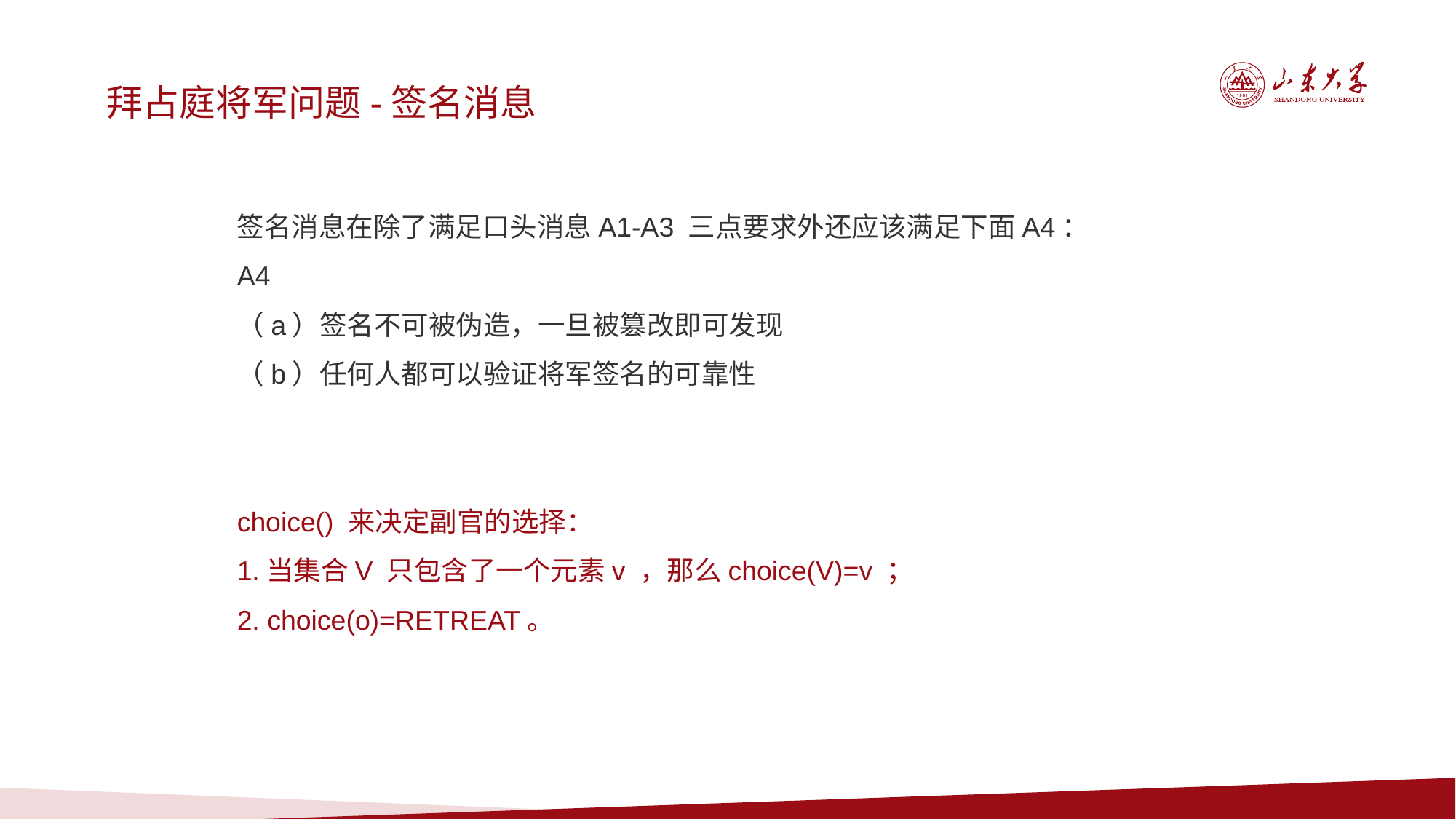

拜占庭将军问题-签名消息
签名消息在除了满足口头消息A1-A3 三点要求外还应该满足下面A4：
A4
（a）签名不可被伪造，一旦被篡改即可发现
（b）任何人都可以验证将军签名的可靠性

choice() 来决定副官的选择：
1.当集合V 只包含了一个元素v ，那么choice(V)=v ；
2. choice(o)=RETREAT。